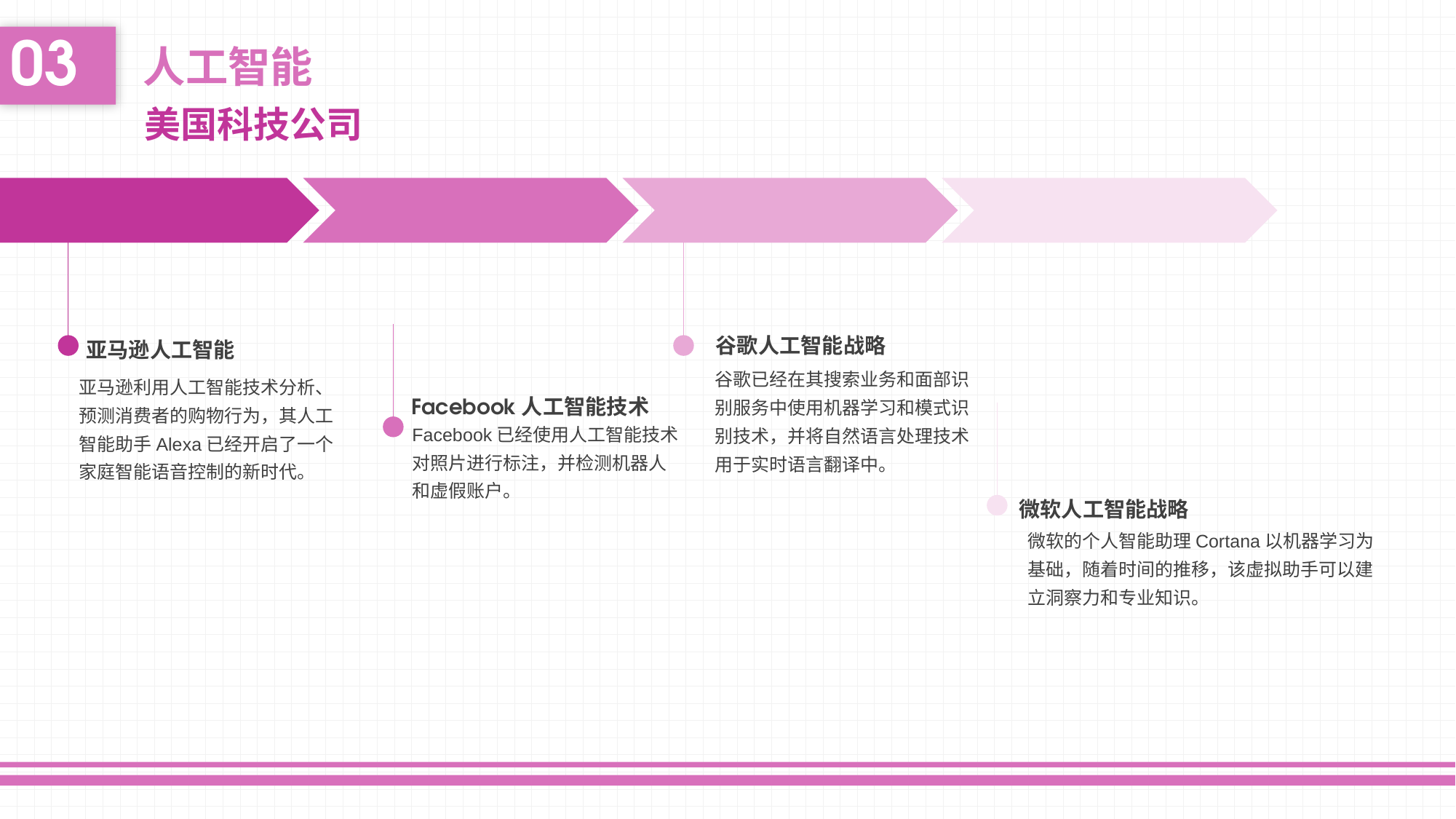

03
人工智能
美国科技公司

谷歌人工智能战略
亚马逊人工智能

谷歌已经在其搜索业务和面部识别服务中使用机器学习和模式识别技术，并将自然语言处理技术用于实时语言翻译中。
亚马逊利用人工智能技术分析、预测消费者的购物行为，其人工智能助手Alexa已经开启了一个家庭智能语音控制的新时代。
Facebook人工智能技术

Facebook已经使用人工智能技术对照片进行标注，并检测机器人和虚假账户。
微软人工智能战略
微软的个人智能助理Cortana以机器学习为基础，随着时间的推移，该虚拟助手可以建立洞察力和专业知识。